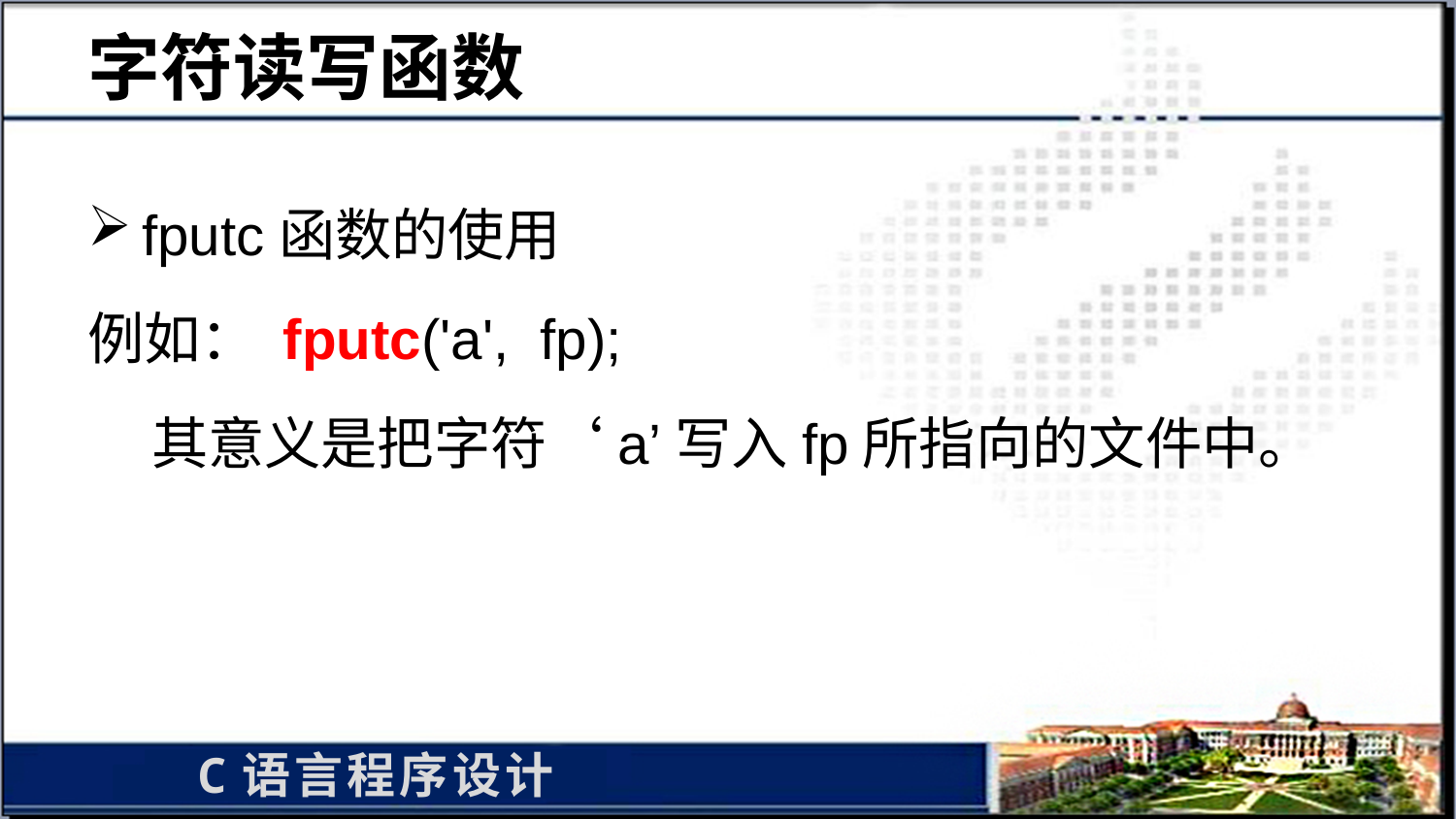

# 字符读写函数
fputc函数的使用
例如： fputc('a',  fp);
    其意义是把字符‘a’写入fp所指向的文件中。